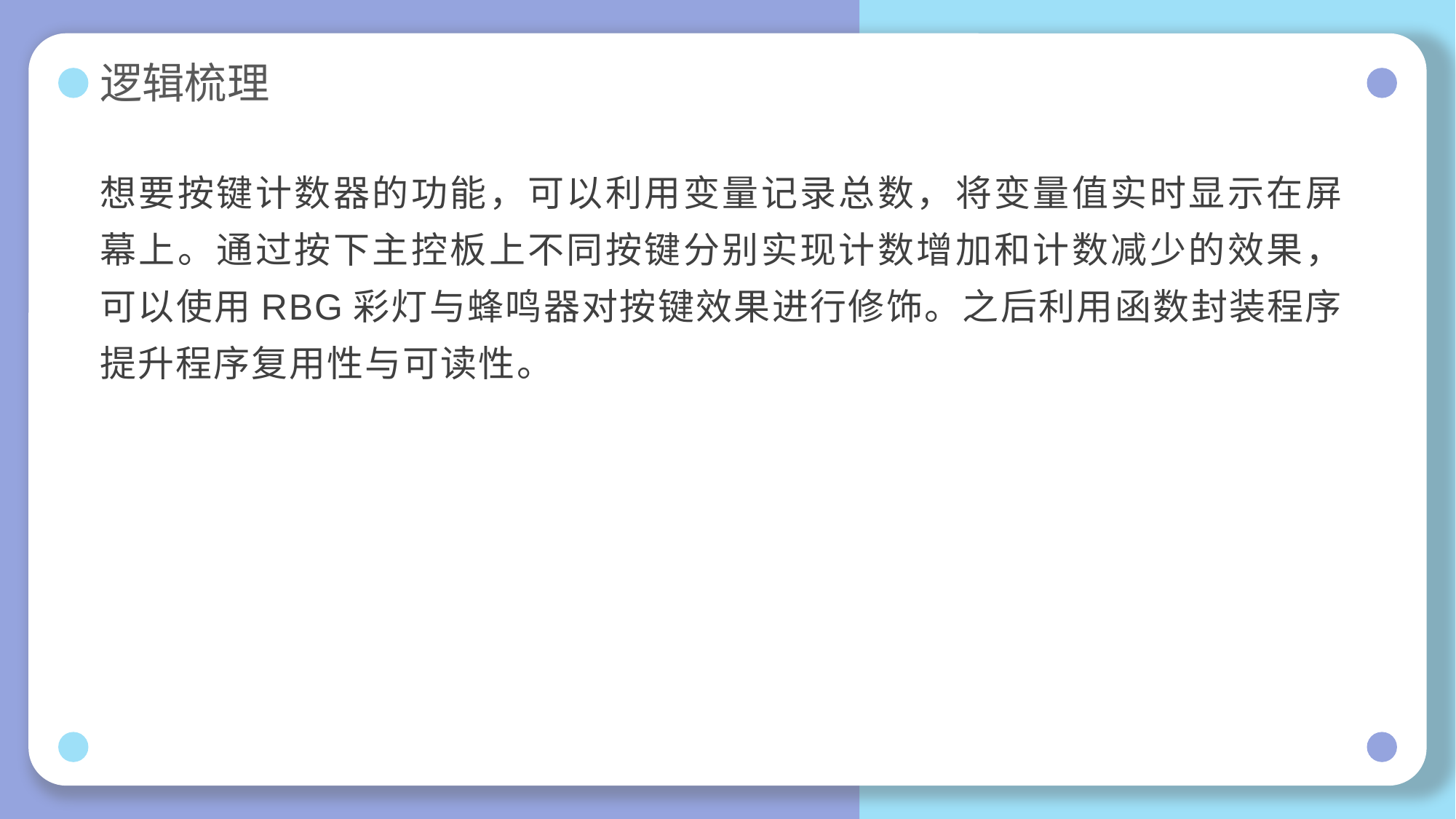

# 逻辑梳理
想要按键计数器的功能，可以利用变量记录总数，将变量值实时显示在屏幕上。通过按下主控板上不同按键分别实现计数增加和计数减少的效果，可以使用RBG彩灯与蜂鸣器对按键效果进行修饰。之后利用函数封装程序提升程序复用性与可读性。